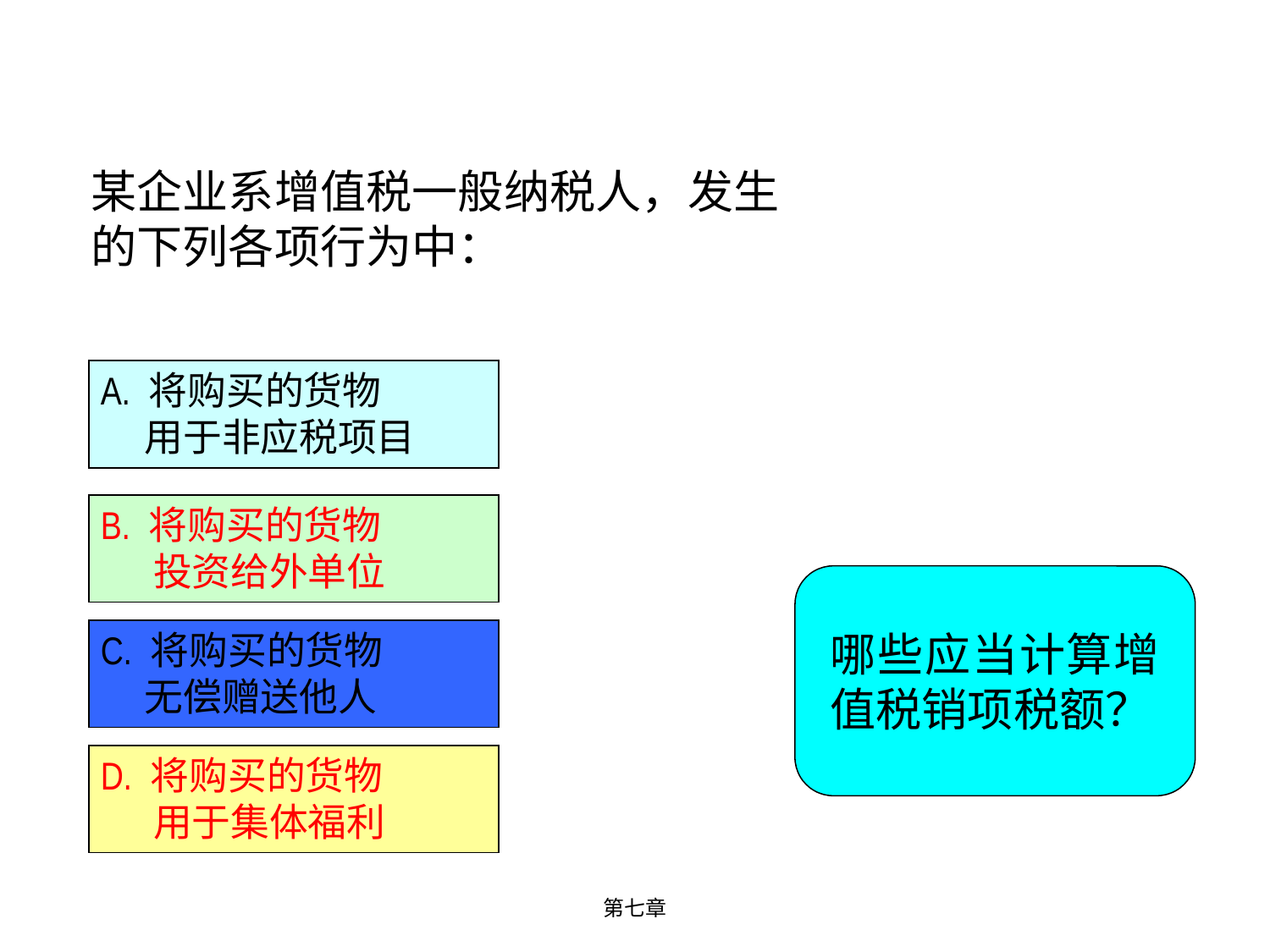

某企业系增值税一般纳税人，发生的下列各项行为中：
A. 将购买的货物
    用于非应税项目
B. 将购买的货物
     投资给外单位
C. 将购买的货物
    无偿赠送他人
D. 将购买的货物
     用于集体福利
哪些应当计算增值税销项税额？

第七章
17